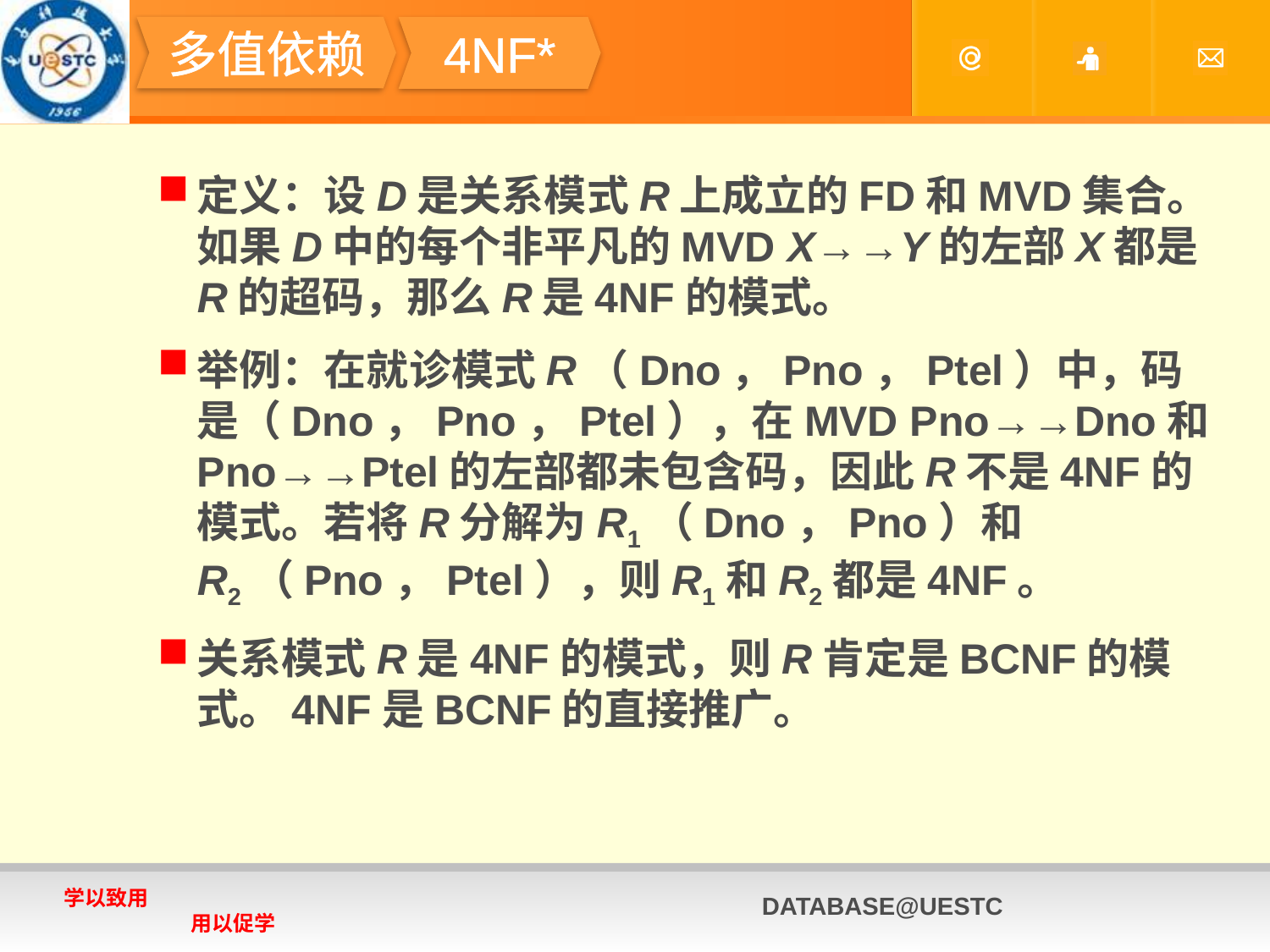

#
多值依赖
4NF*
定义：设D是关系模式R上成立的FD和MVD集合。如果D中的每个非平凡的MVD X→→Y的左部X都是R的超码，那么R是4NF的模式。
举例：在就诊模式R（Dno，Pno，Ptel）中，码是（Dno，Pno，Ptel），在MVD Pno→→Dno和Pno→→Ptel的左部都未包含码，因此R不是4NF的模式。若将R分解为R1（Dno，Pno）和R2（Pno，Ptel），则R1和R2都是4NF。
关系模式R是4NF的模式，则R肯定是BCNF的模式。4NF是BCNF的直接推广。